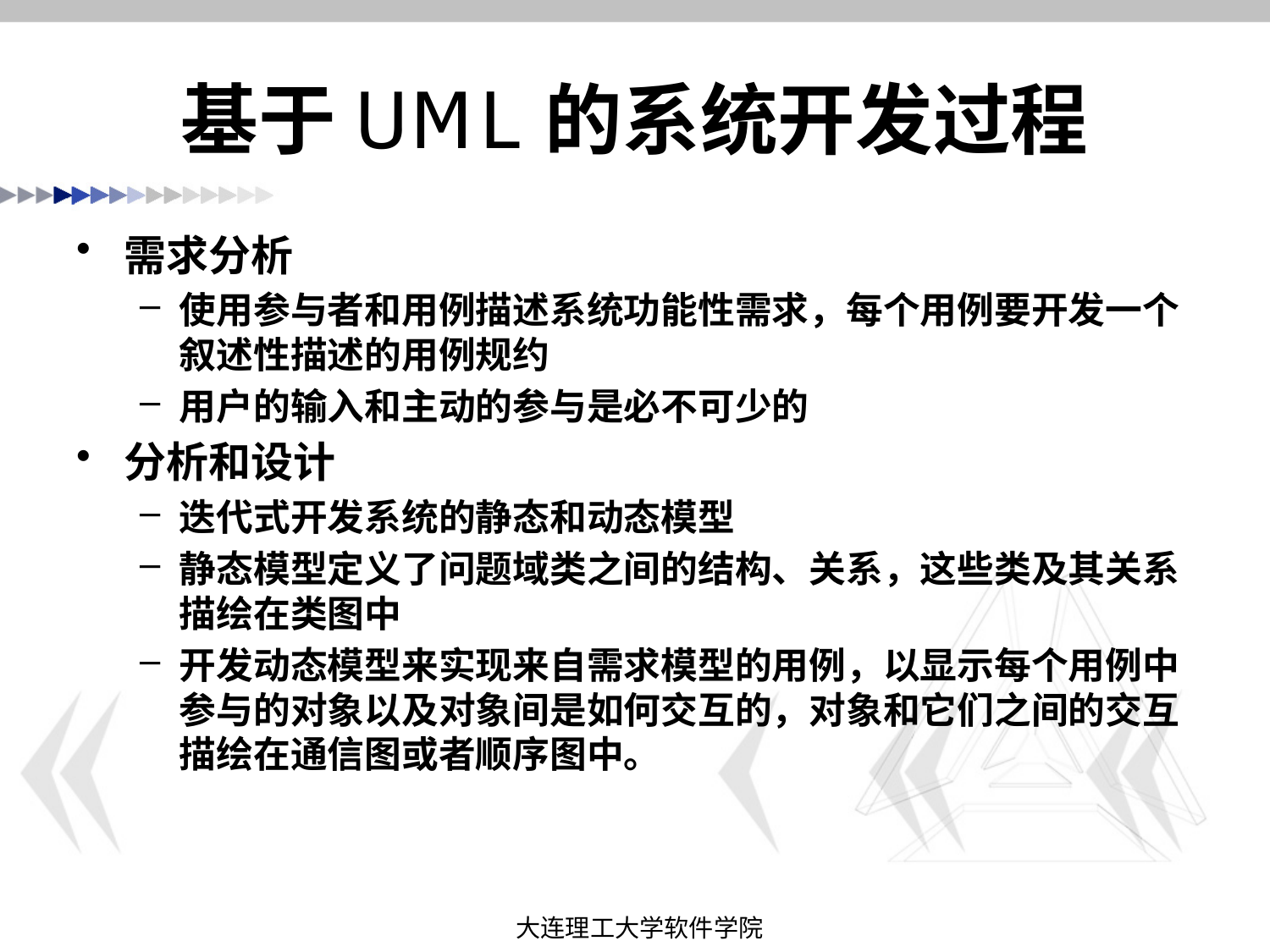

# 基于UML的系统开发过程
需求分析
使用参与者和用例描述系统功能性需求，每个用例要开发一个叙述性描述的用例规约
用户的输入和主动的参与是必不可少的
分析和设计
迭代式开发系统的静态和动态模型
静态模型定义了问题域类之间的结构、关系，这些类及其关系描绘在类图中
开发动态模型来实现来自需求模型的用例，以显示每个用例中参与的对象以及对象间是如何交互的，对象和它们之间的交互描绘在通信图或者顺序图中。

大连理工大学软件学院
16